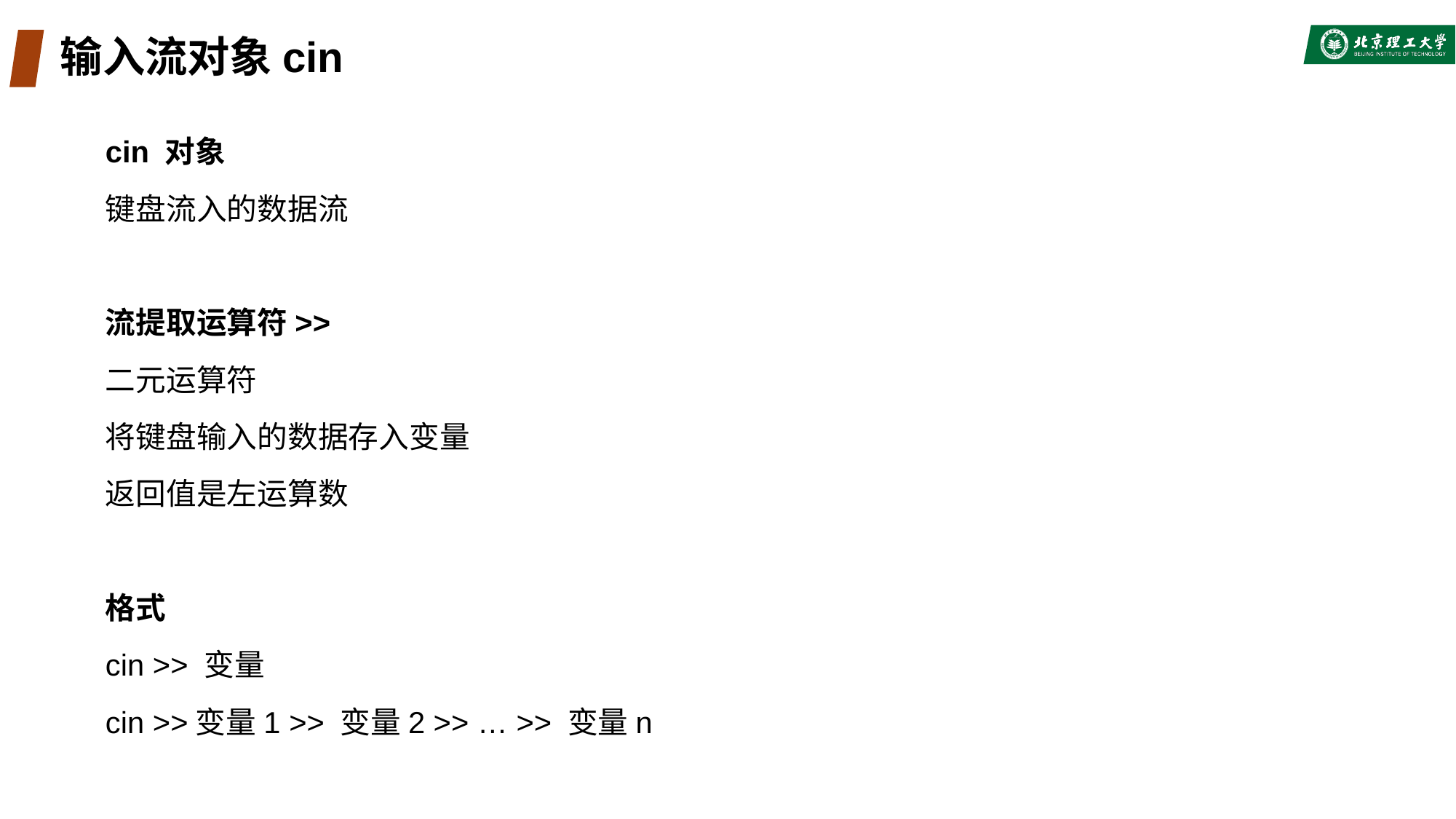

# 输入流对象cin
cin 对象
键盘流入的数据流

流提取运算符>>
二元运算符
将键盘输入的数据存入变量
返回值是左运算数

格式
cin >> 变量
cin >>变量1 >> 变量2 >> … >> 变量n